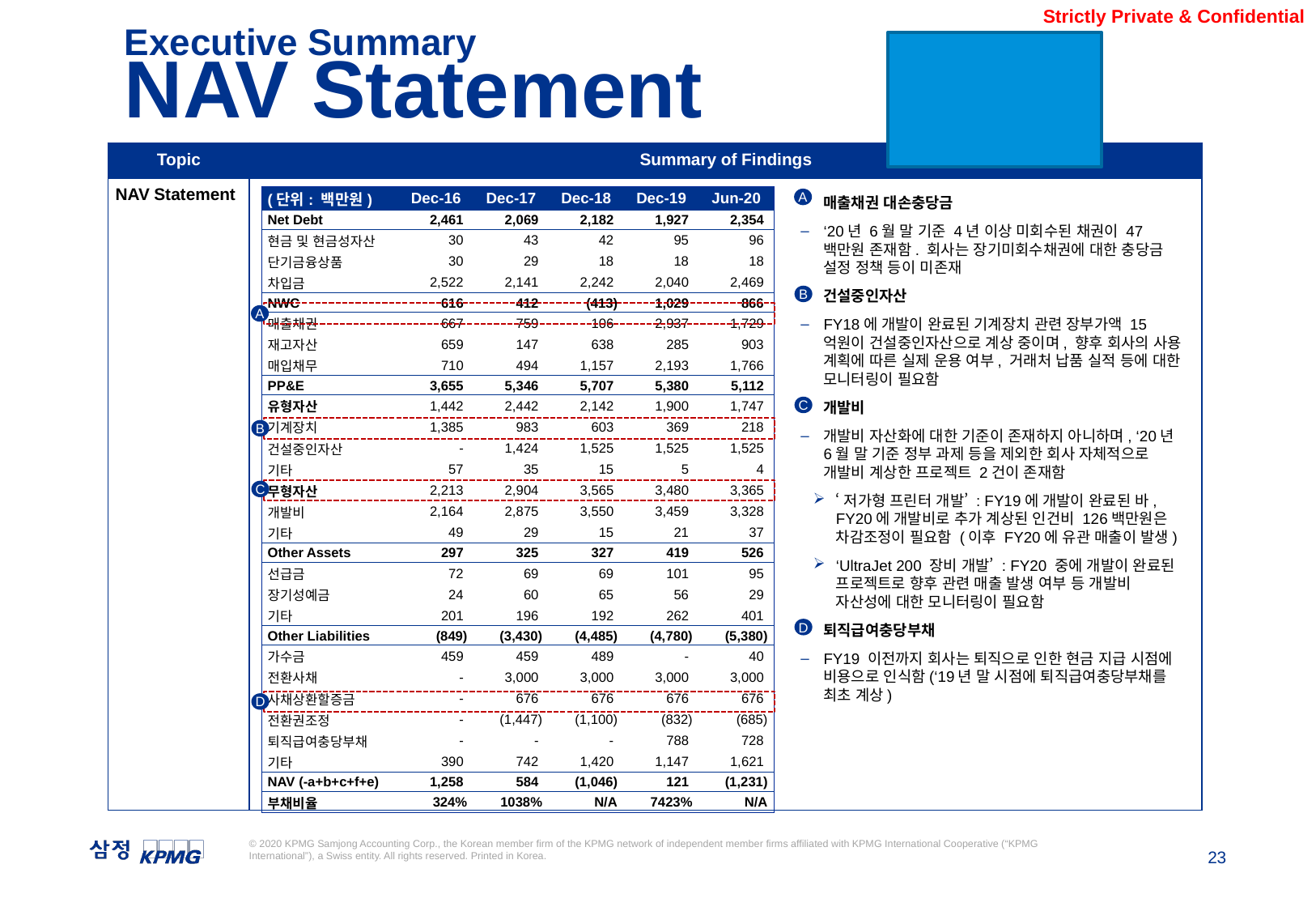

Executive Summary

NAV Statement
| Topic | Summary of Findings |
| --- | --- |
| NAV Statement |  |
매출채권 대손충당금
‘20년 6월 말 기준 4년 이상 미회수된 채권이 47백만원 존재함. 회사는 장기미회수채권에 대한 충당금 설정 정책 등이 미존재
건설중인자산
FY18에 개발이 완료된 기계장치 관련 장부가액 15억원이 건설중인자산으로 계상 중이며, 향후 회사의 사용 계획에 따른 실제 운용 여부, 거래처 납품 실적 등에 대한 모니터링이 필요함
개발비
개발비 자산화에 대한 기준이 존재하지 아니하며, ‘20년 6월 말 기준 정부 과제 등을 제외한 회사 자체적으로 개발비 계상한 프로젝트 2건이 존재함
‘저가형 프린터 개발’ : FY19에 개발이 완료된 바, FY20에 개발비로 추가 계상된 인건비 126백만원은 차감조정이 필요함 (이후 FY20에 유관 매출이 발생)
‘UltraJet 200 장비 개발’ : FY20 중에 개발이 완료된 프로젝트로 향후 관련 매출 발생 여부 등 개발비 자산성에 대한 모니터링이 필요함
퇴직급여충당부채
FY19 이전까지 회사는 퇴직으로 인한 현금 지급 시점에 비용으로 인식함(‘19년 말 시점에 퇴직급여충당부채를 최초 계상)
| (단위: 백만원) | Dec-16 | Dec-17 | Dec-18 | Dec-19 | Jun-20 |
| --- | --- | --- | --- | --- | --- |
| Net Debt | 2,461 | 2,069 | 2,182 | 1,927 | 2,354 |
| 현금 및 현금성자산 | 30 | 43 | 42 | 95 | 96 |
| 단기금융상품 | 30 | 29 | 18 | 18 | 18 |
| 차입금 | 2,522 | 2,141 | 2,242 | 2,040 | 2,469 |
| NWC | 616 | 412 | (413) | 1,029 | 866 |
| 매출채권 | 667 | 759 | 106 | 2,937 | 1,729 |
| 재고자산 | 659 | 147 | 638 | 285 | 903 |
| 매입채무 | 710 | 494 | 1,157 | 2,193 | 1,766 |
| PP&E | 3,655 | 5,346 | 5,707 | 5,380 | 5,112 |
| 유형자산 | 1,442 | 2,442 | 2,142 | 1,900 | 1,747 |
| 기계장치 | 1,385 | 983 | 603 | 369 | 218 |
| 건설중인자산 | - | 1,424 | 1,525 | 1,525 | 1,525 |
| 기타 | 57 | 35 | 15 | 5 | 4 |
| 무형자산 | 2,213 | 2,904 | 3,565 | 3,480 | 3,365 |
| 개발비 | 2,164 | 2,875 | 3,550 | 3,459 | 3,328 |
| 기타 | 49 | 29 | 15 | 21 | 37 |
| Other Assets | 297 | 325 | 327 | 419 | 526 |
| 선급금 | 72 | 69 | 69 | 101 | 95 |
| 장기성예금 | 24 | 60 | 65 | 56 | 29 |
| 기타 | 201 | 196 | 192 | 262 | 401 |
| Other Liabilities | (849) | (3,430) | (4,485) | (4,780) | (5,380) |
| 가수금 | 459 | 459 | 489 | - | 40 |
| 전환사채 | - | 3,000 | 3,000 | 3,000 | 3,000 |
| 사채상환할증금 | - | 676 | 676 | 676 | 676 |
| 전환권조정 | - | (1,447) | (1,100) | (832) | (685) |
| 퇴직급여충당부채 | - | - | - | 788 | 728 |
| 기타 | 390 | 742 | 1,420 | 1,147 | 1,621 |
| NAV (-a+b+c+f+e) | 1,258 | 584 | (1,046) | 121 | (1,231) |
| 부채비율 | 324% | 1038% | N/A | 7423% | N/A |
A
B

A
C

B

C
D

D